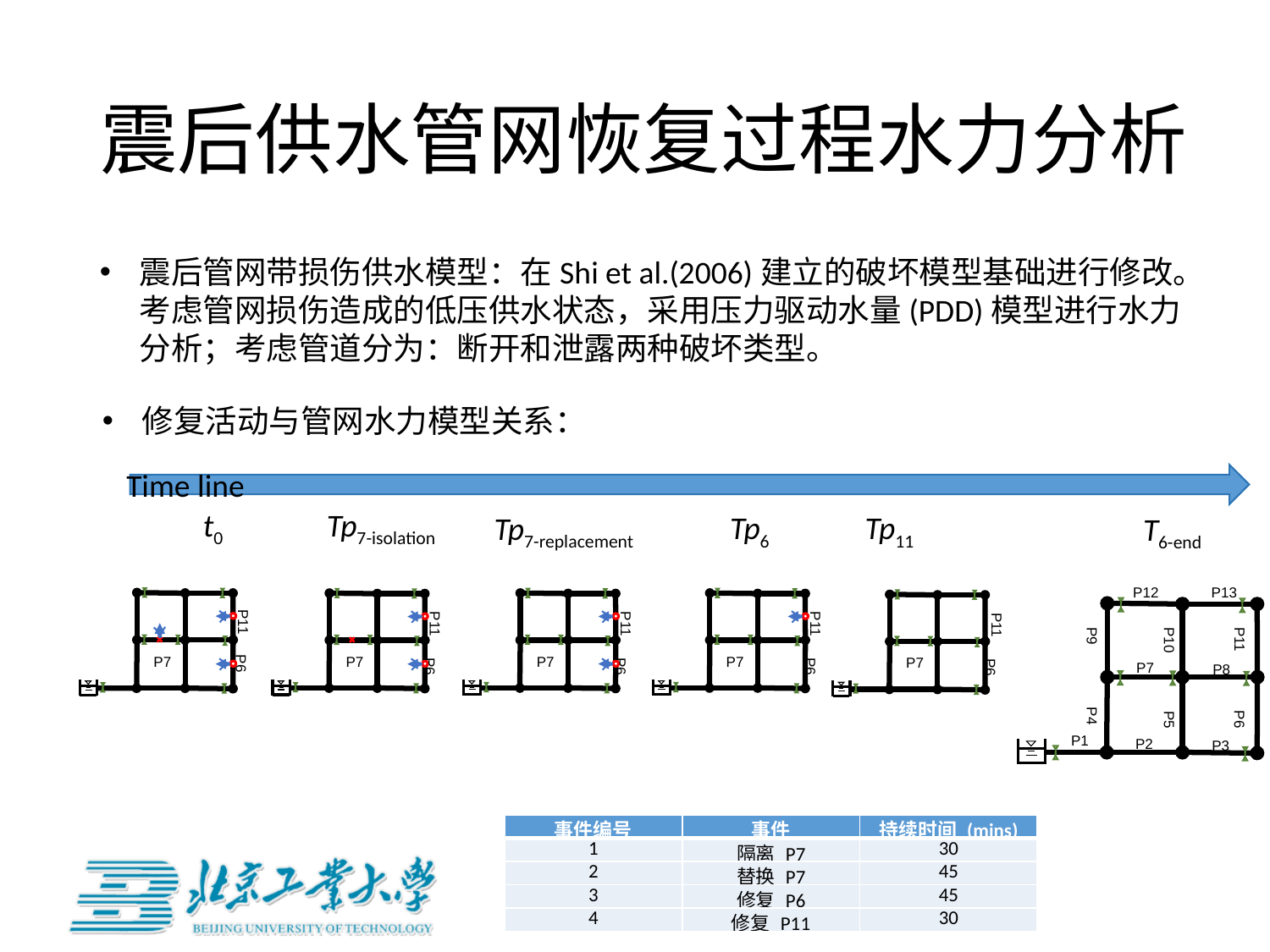

# 震后供水管网恢复过程水力分析
震后管网带损伤供水模型：在Shi et al.(2006)建立的破坏模型基础进行修改。考虑管网损伤造成的低压供水状态，采用压力驱动水量(PDD)模型进行水力分析；考虑管道分为：断开和泄露两种破坏类型。
修复活动与管网水力模型关系：
Time line

t0
Tp7-isolation
Tp6
Tp11
Tp7-replacement
T6-end
P13
P12

P9
P11
P10
P7
P8
P4
P6
P5
P1
P2
P3

P11

P7
P6

P11

P7
P6

P11

P7
P6

P11

P7
P6

P11

P7
P6

| 事件编号 | 事件 | 持续时间 (mins) |
| --- | --- | --- |
| 1 | 隔离 P7 | 30 |
| 2 | 替换 P7 | 45 |
| 3 | 修复 P6 | 45 |
| 4 | 修复 P11 | 30 |